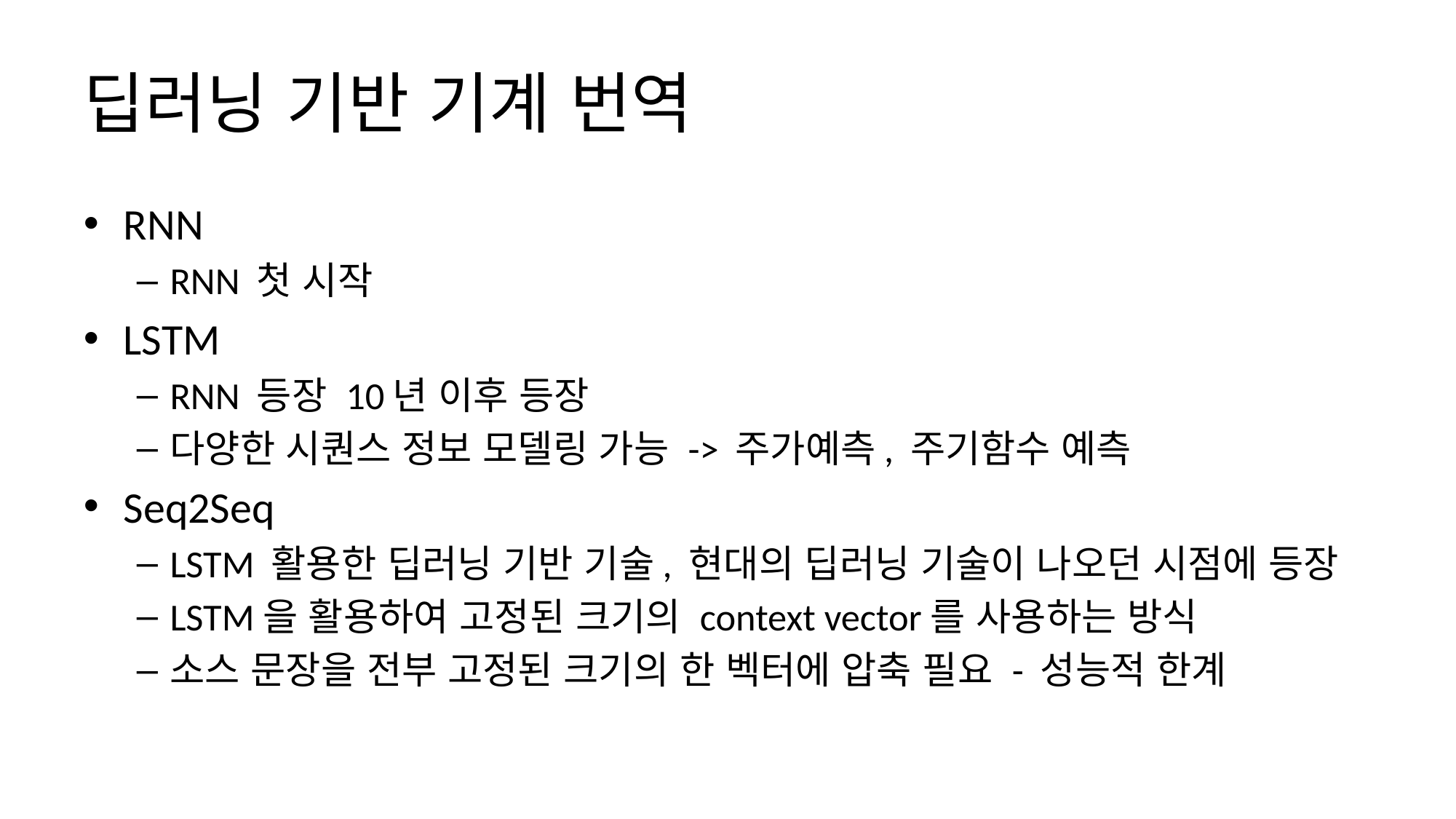

# 딥러닝 기반 기계 번역
RNN
RNN 첫 시작
LSTM
RNN 등장 10년 이후 등장
다양한 시퀀스 정보 모델링 가능 -> 주가예측, 주기함수 예측
Seq2Seq
LSTM 활용한 딥러닝 기반 기술, 현대의 딥러닝 기술이 나오던 시점에 등장
LSTM을 활용하여 고정된 크기의 context vector를 사용하는 방식
소스 문장을 전부 고정된 크기의 한 벡터에 압축 필요 - 성능적 한계